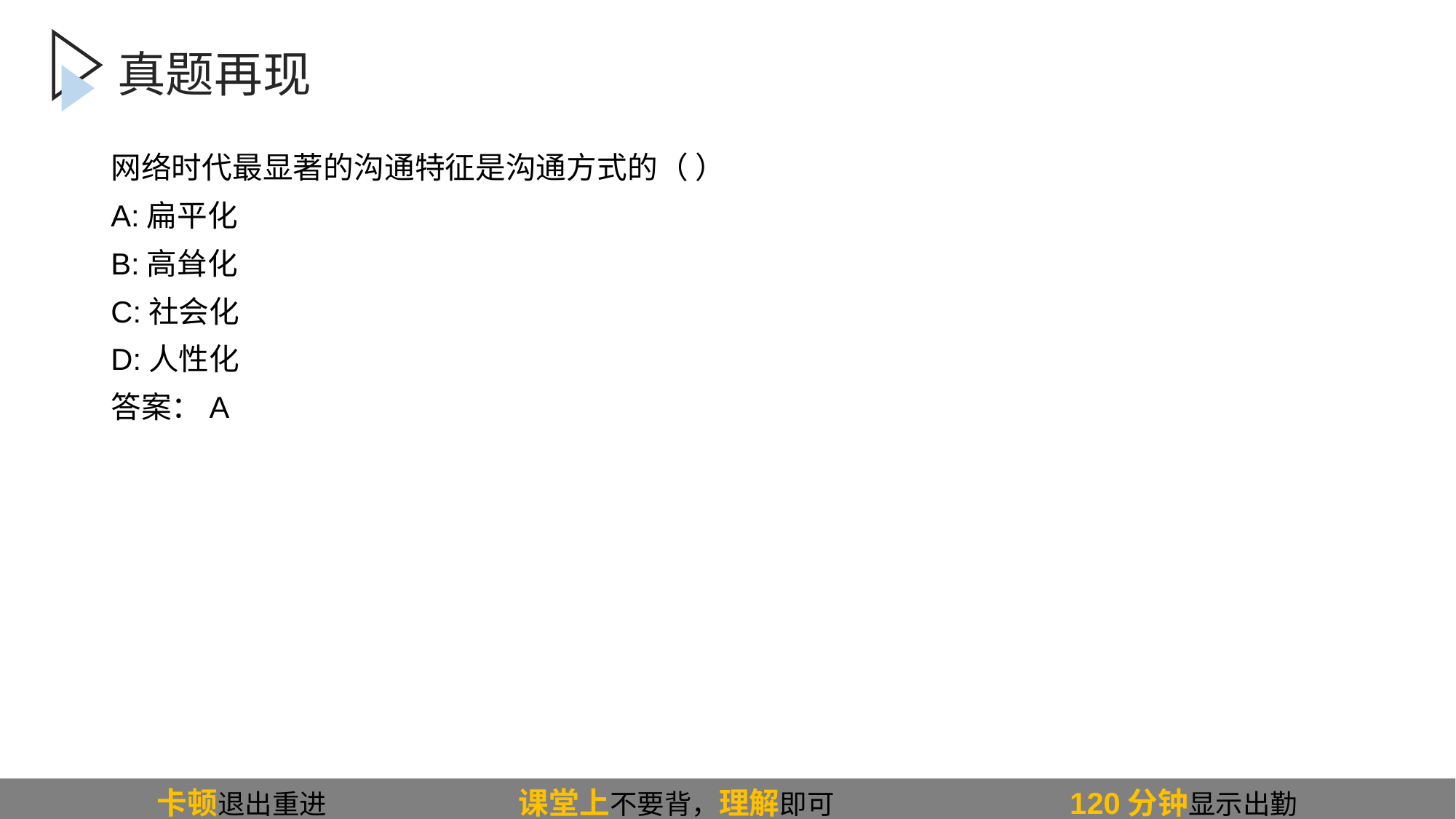

# 真题再现
网络时代最显著的沟通特征是沟通方式的（ ）
A:扁平化
B:高耸化
C:社会化
D:人性化
答案：A